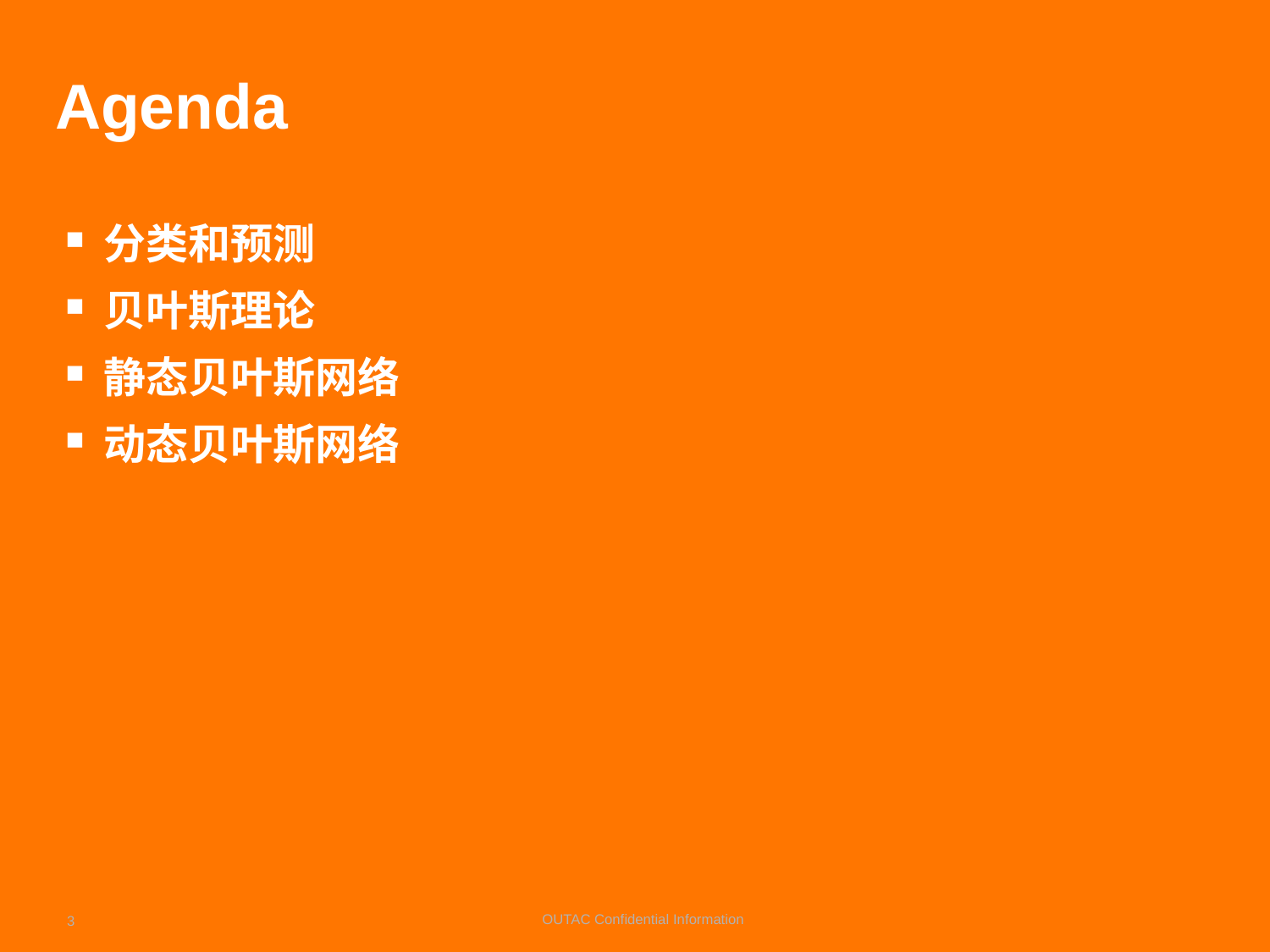

# Agenda
分类和预测
贝叶斯理论
静态贝叶斯网络
动态贝叶斯网络
3